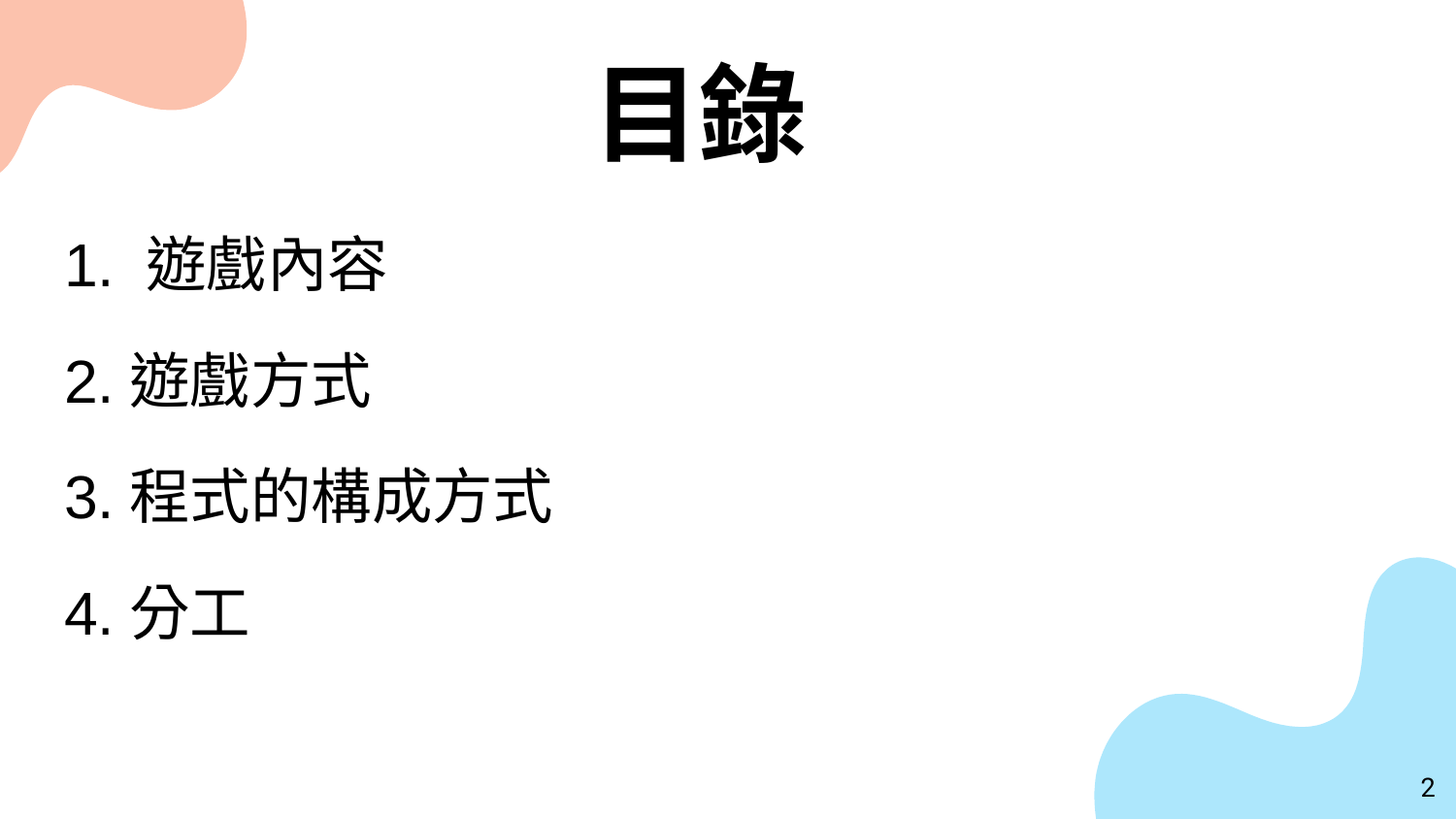

# 目錄
1. 遊戲內容
2.遊戲方式
3.程式的構成方式
4.分工
2